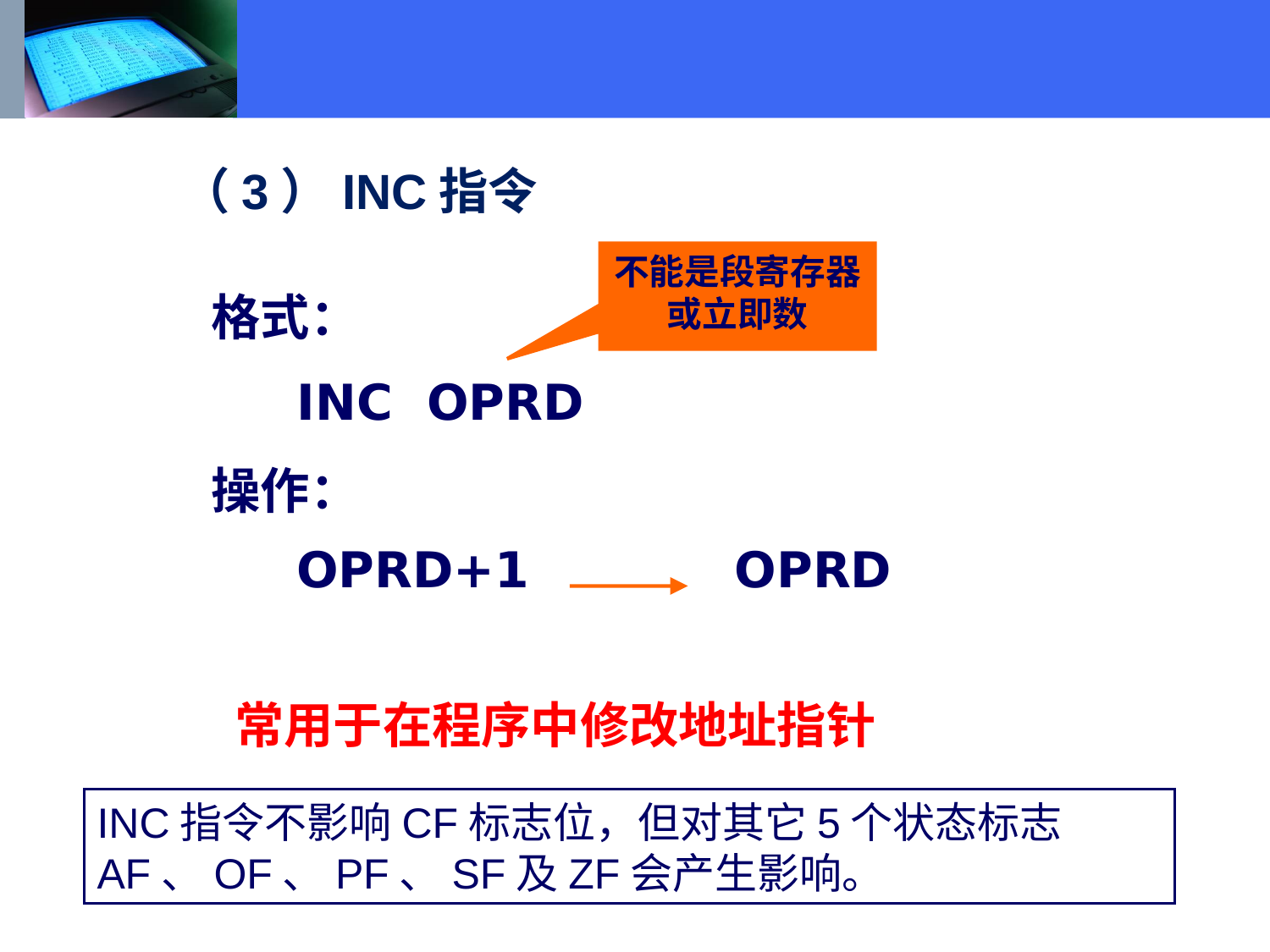

（3）INC指令
不能是段寄存器或立即数
  格式：
       INC  OPRD
  操作：
       OPRD+1            OPRD

常用于在程序中修改地址指针
INC指令不影响CF标志位，但对其它5个状态标志AF、OF、PF、SF及ZF会产生影响。